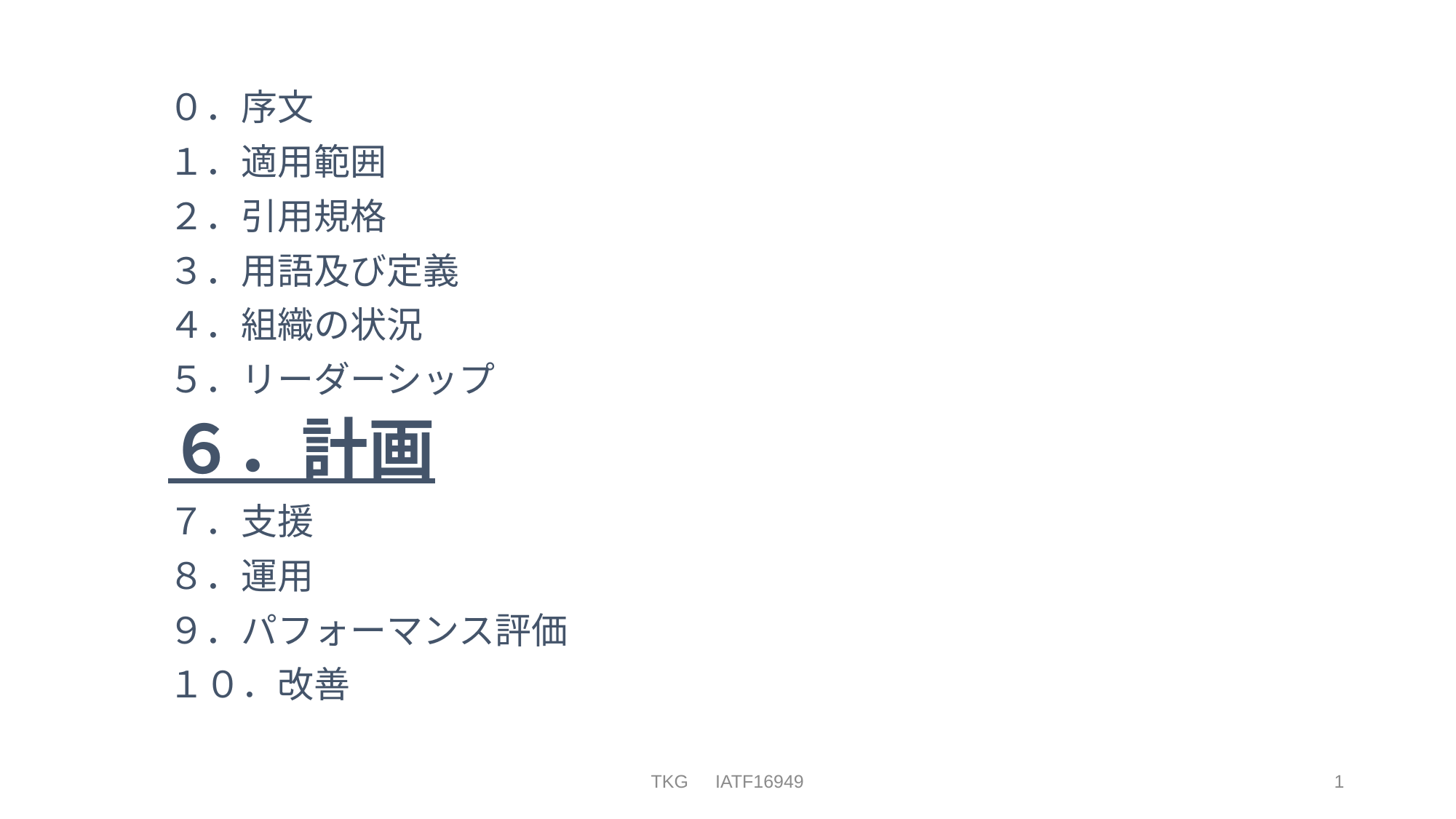

０．序文
１．適用範囲
２．引用規格
３．用語及び定義
４．組織の状況
５．リーダーシップ
６．計画
７．支援
８．運用
９．パフォーマンス評価
１０．改善
TKG　IATF16949
1